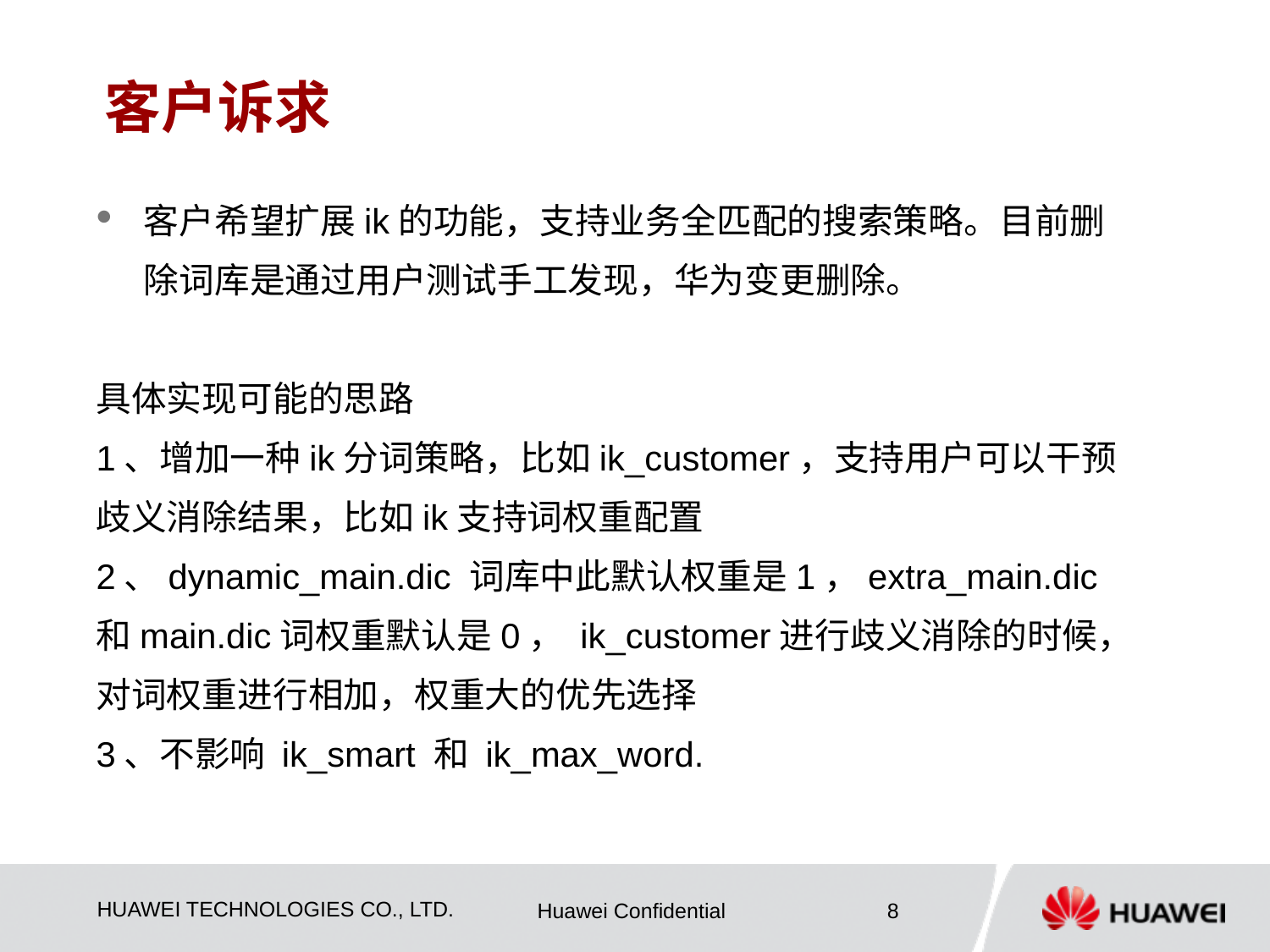

# 客户诉求
客户希望扩展ik的功能，支持业务全匹配的搜索策略。目前删除词库是通过用户测试手工发现，华为变更删除。

具体实现可能的思路
1、增加一种ik分词策略，比如ik_customer，支持用户可以干预歧义消除结果，比如ik支持词权重配置
2、dynamic_main.dic 词库中此默认权重是1，extra_main.dic和main.dic词权重默认是0， ik_customer进行歧义消除的时候，对词权重进行相加，权重大的优先选择
3、不影响 ik_smart 和 ik_max_word.